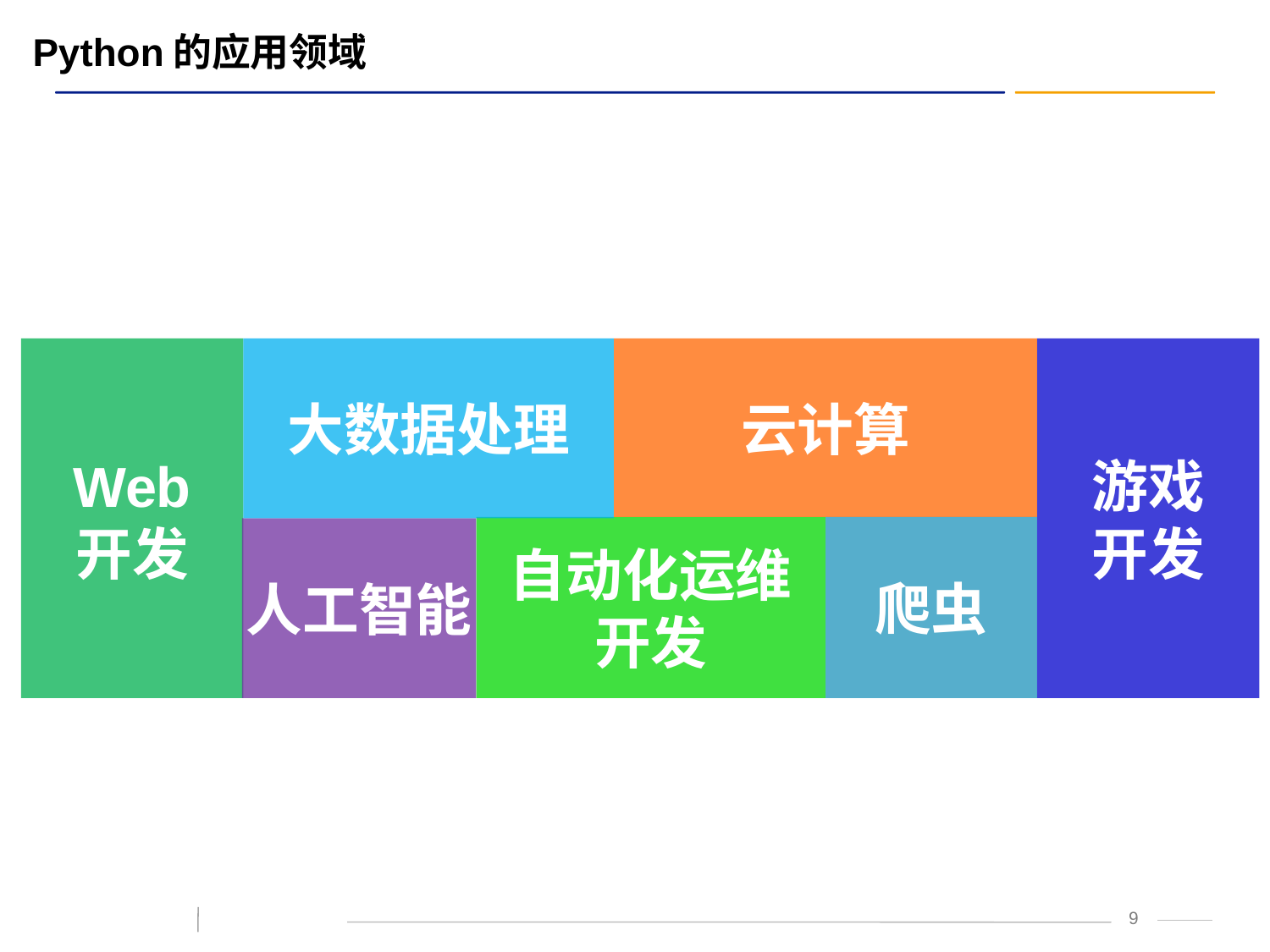

# Python的应用领域
Web
开发
大数据处理
云计算
游戏
开发
自动化运维开发
爬虫
人工智能